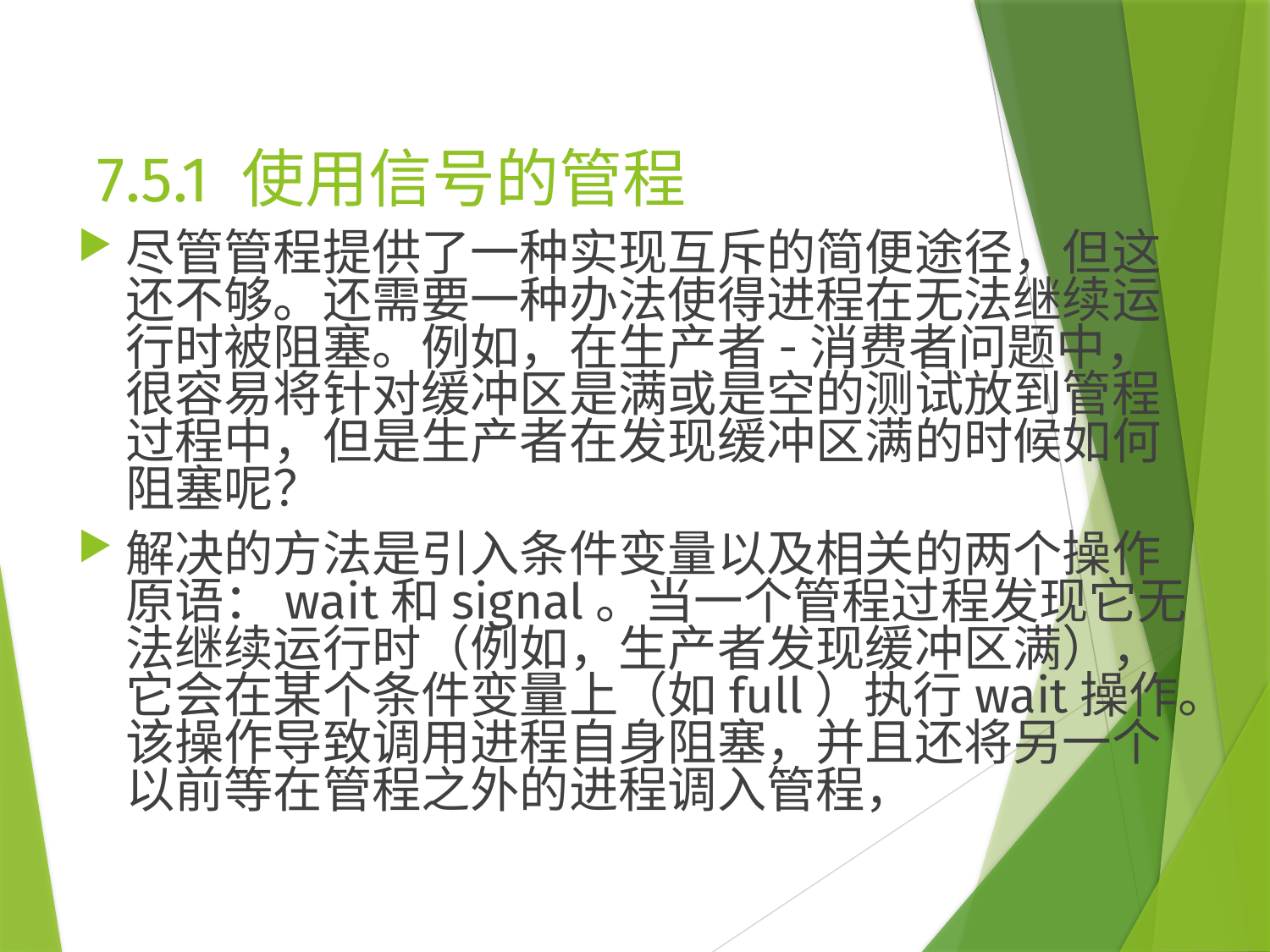

# 7.5.1 使用信号的管程
尽管管程提供了一种实现互斥的简便途径，但这还不够。还需要一种办法使得进程在无法继续运行时被阻塞。例如，在生产者-消费者问题中，很容易将针对缓冲区是满或是空的测试放到管程过程中，但是生产者在发现缓冲区满的时候如何阻塞呢？
解决的方法是引入条件变量以及相关的两个操作原语：wait和signal。当一个管程过程发现它无法继续运行时（例如，生产者发现缓冲区满），它会在某个条件变量上（如full）执行wait操作。该操作导致调用进程自身阻塞，并且还将另一个以前等在管程之外的进程调入管程，